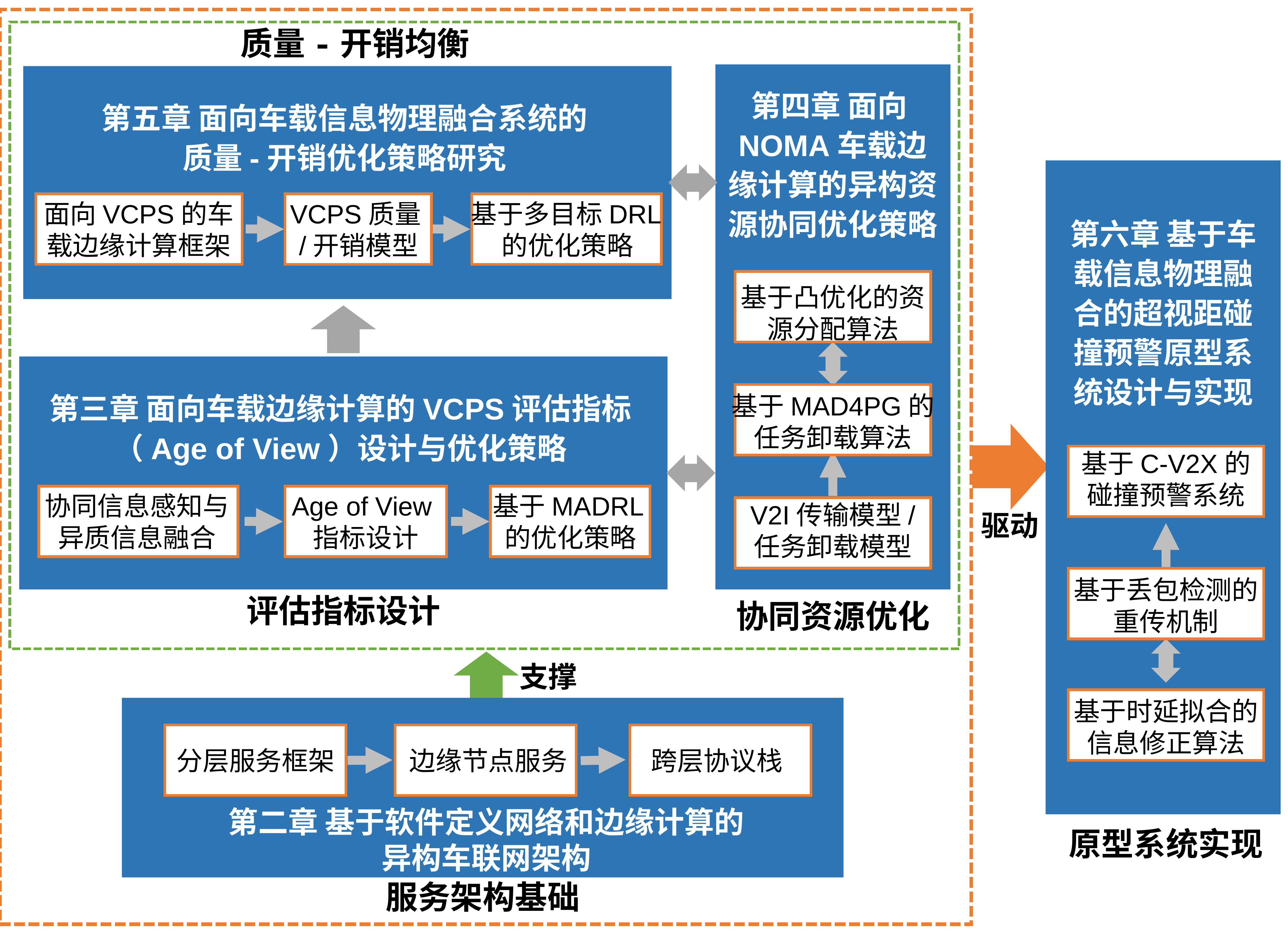

质量-开销均衡

第四章 面向NOMA车载边缘计算的异构资源协同优化策略
第五章 面向车载信息物理融合系统的
质量-开销优化策略研究

面向VCPS的车载边缘计算框架
VCPS质量/开销模型
基于多目标DRL的优化策略
第六章 基于车载信息物理融合的超视距碰撞预警原型系统设计与实现

基于凸优化的资源分配算法

第三章 面向车载边缘计算的VCPS评估指标
（Age of View）设计与优化策略

基于MAD4PG的任务卸载算法

基于C-V2X的
碰撞预警系统

协同信息感知与异质信息融合
Age of View
指标设计
基于MADRL的优化策略
V2I传输模型/
任务卸载模型

驱动

基于丢包检测的重传机制
评估指标设计
协同资源优化

支撑

基于时延拟合的信息修正算法

分层服务框架
边缘节点服务
跨层协议栈
第二章 基于软件定义网络和边缘计算的
异构车联网架构
原型系统实现
服务架构基础